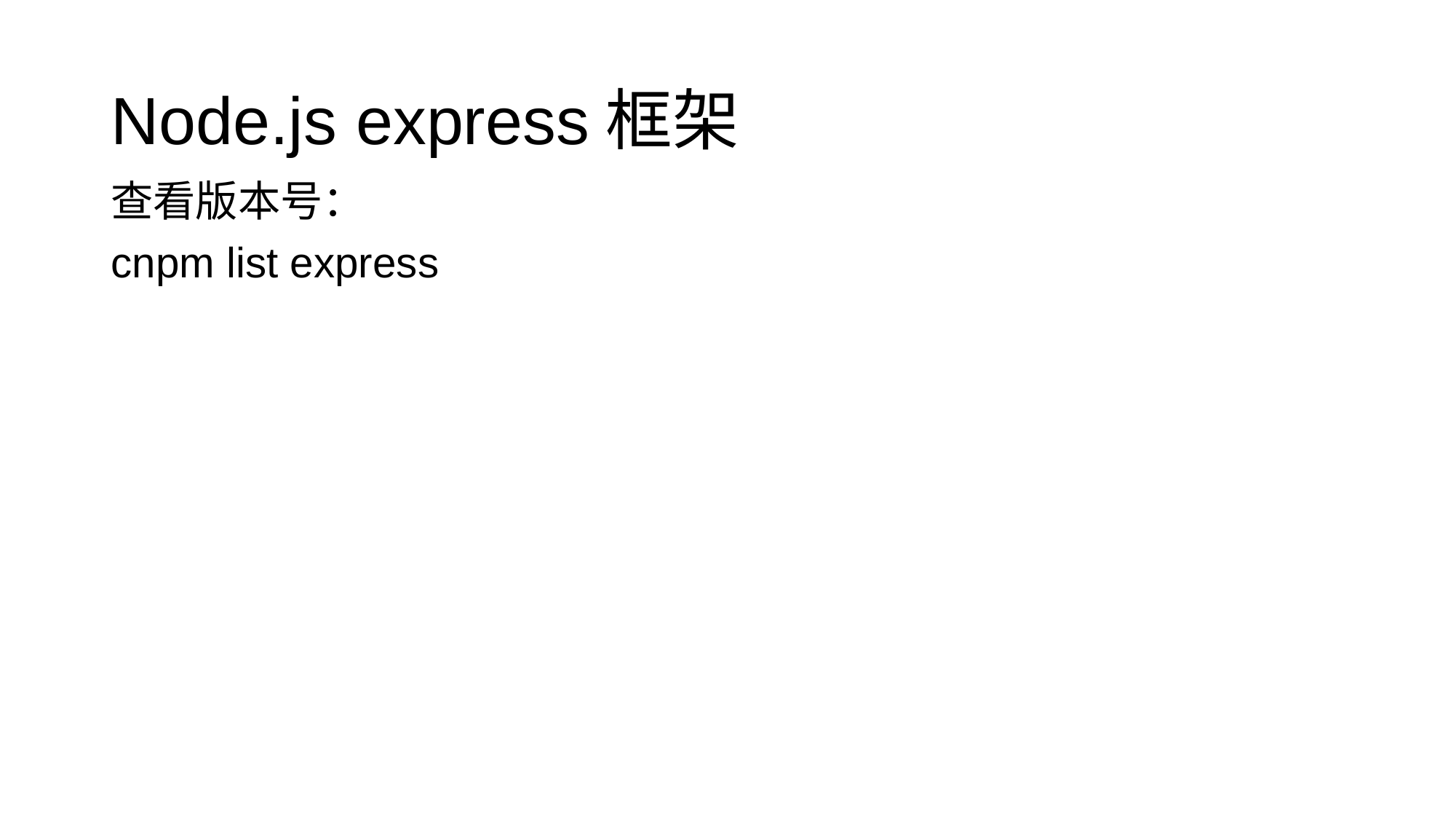

# Node.js express框架
查看版本号：
cnpm list express